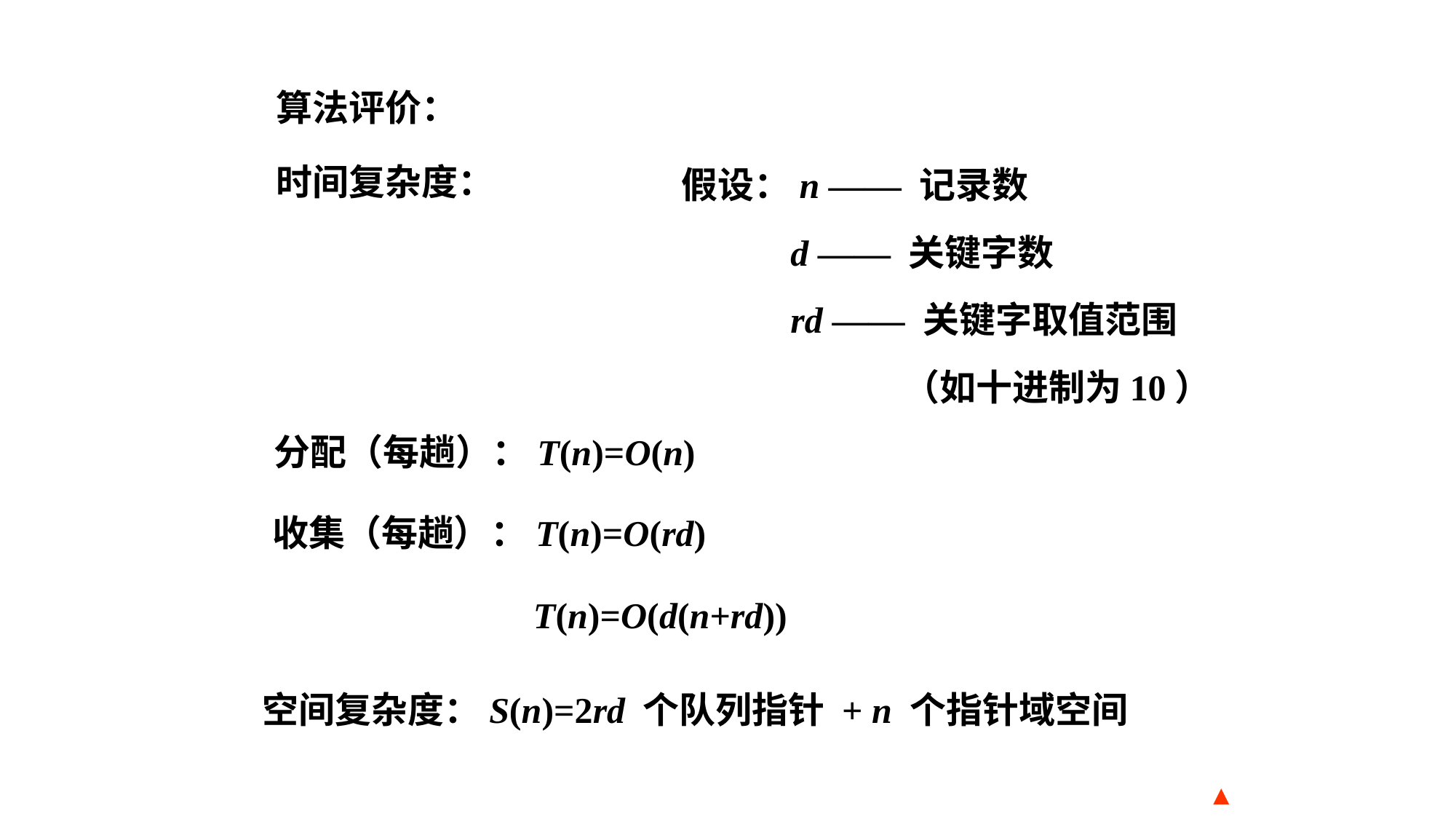

算法评价：
假设：n —— 记录数
            d —— 关键字数
            rd —— 关键字取值范围
                          （如十进制为10）
        时间复杂度：
分配（每趟）：T(n)=O(n)
收集（每趟）：T(n)=O(rd)
T(n)=O(d(n+rd))
空间复杂度：S(n)=2rd 个队列指针 + n 个指针域空间
▲